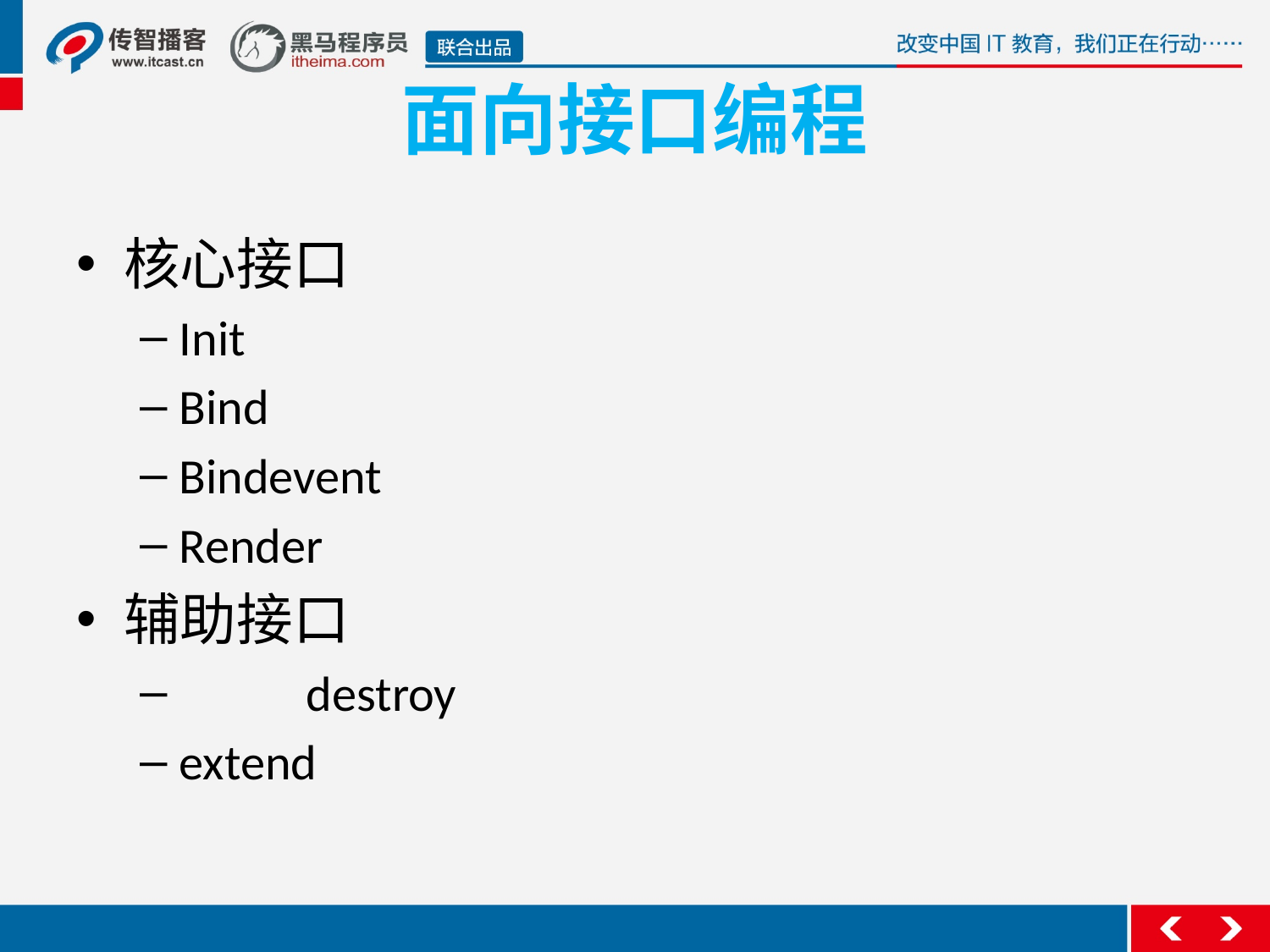

# 面向接口编程
核心接口
Init
Bind
Bindevent
Render
辅助接口
	destroy
extend